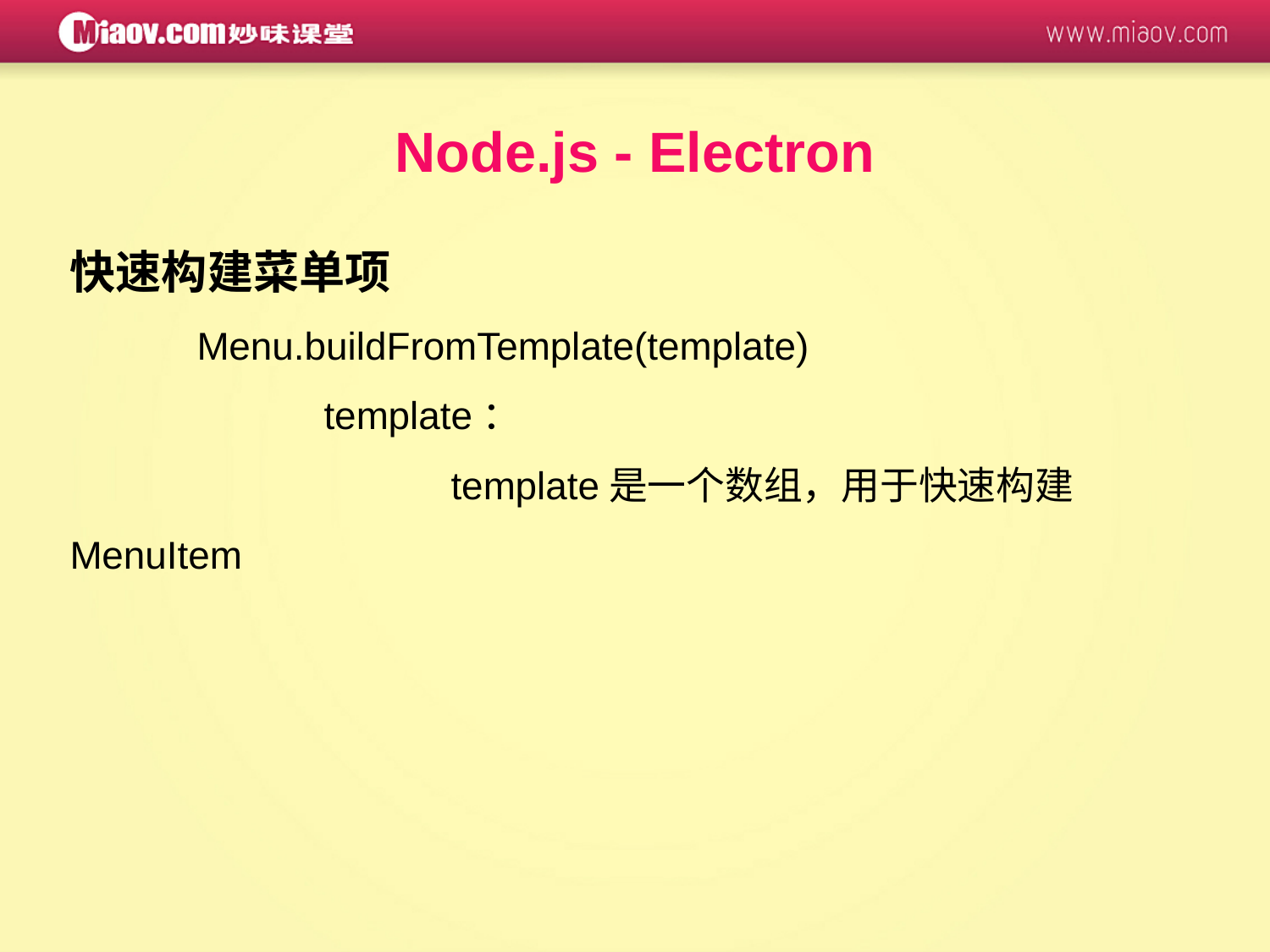

Node.js - Electron
快速构建菜单项
	Menu.buildFromTemplate(template)
		template：
			template是一个数组，用于快速构建 MenuItem